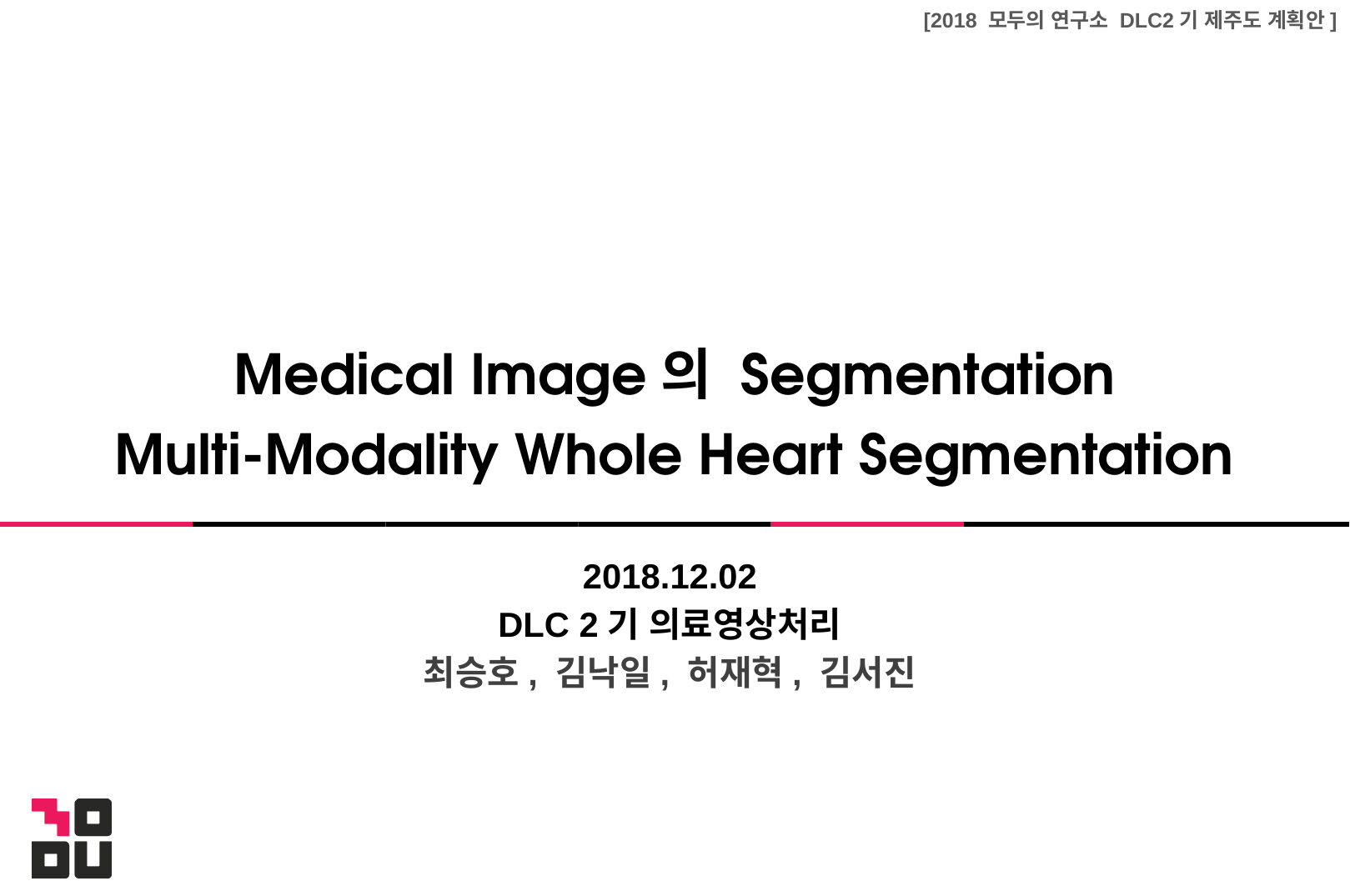

[2018 모두의 연구소 DLC2기 제주도 계획안]
# Medical Image의 Segmentation Multi-Modality Whole Heart Segmentation

2018.12.02
DLC 2기 의료영상처리
최승호, 김낙일, 허재혁, 김서진